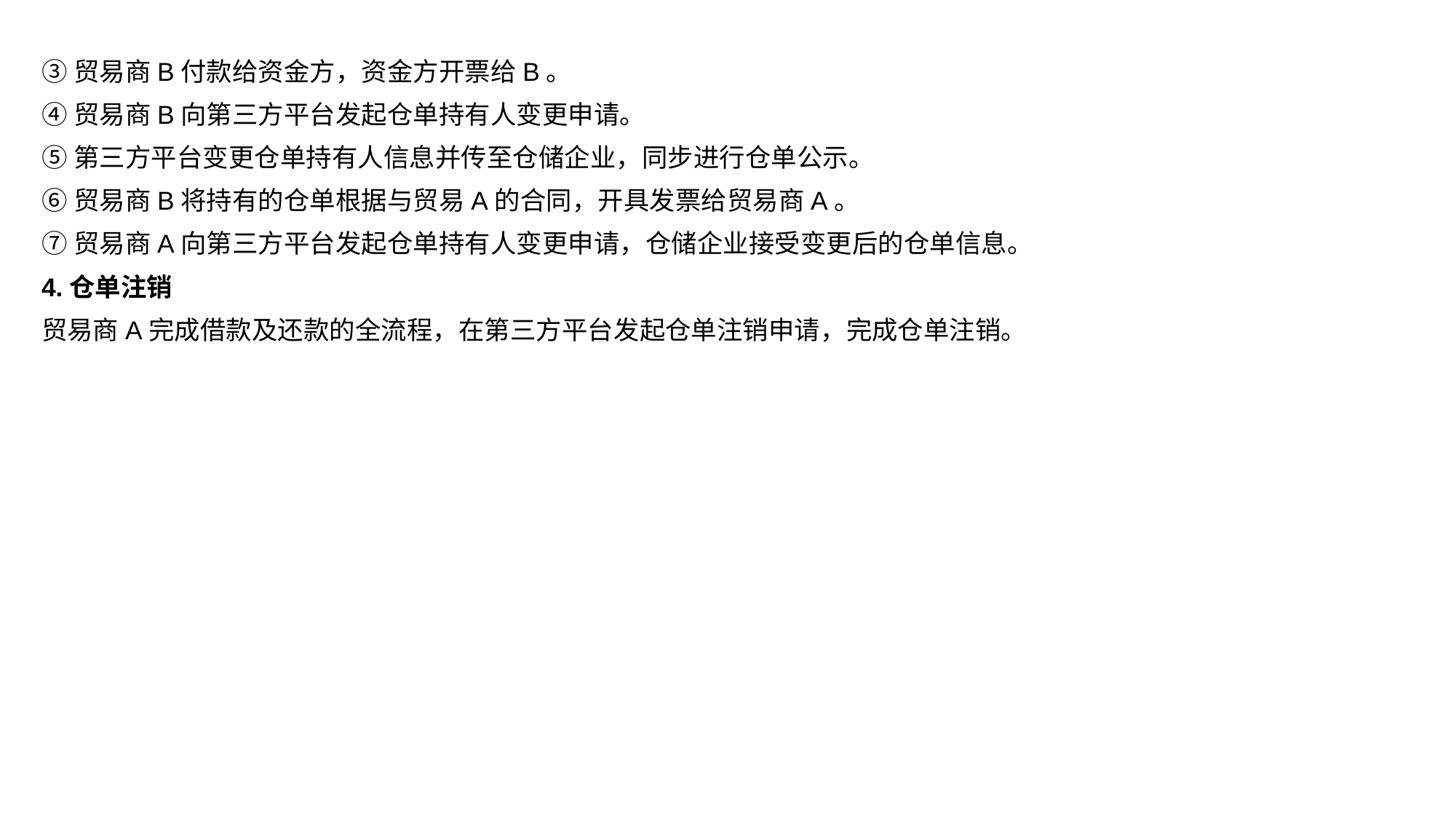

③贸易商B付款给资金方，资金方开票给B。
④贸易商B向第三方平台发起仓单持有人变更申请。
⑤第三方平台变更仓单持有人信息并传至仓储企业，同步进行仓单公示。
⑥贸易商B将持有的仓单根据与贸易A的合同，开具发票给贸易商A。
⑦贸易商A向第三方平台发起仓单持有人变更申请，仓储企业接受变更后的仓单信息。
4.仓单注销
贸易商A完成借款及还款的全流程，在第三方平台发起仓单注销申请，完成仓单注销。